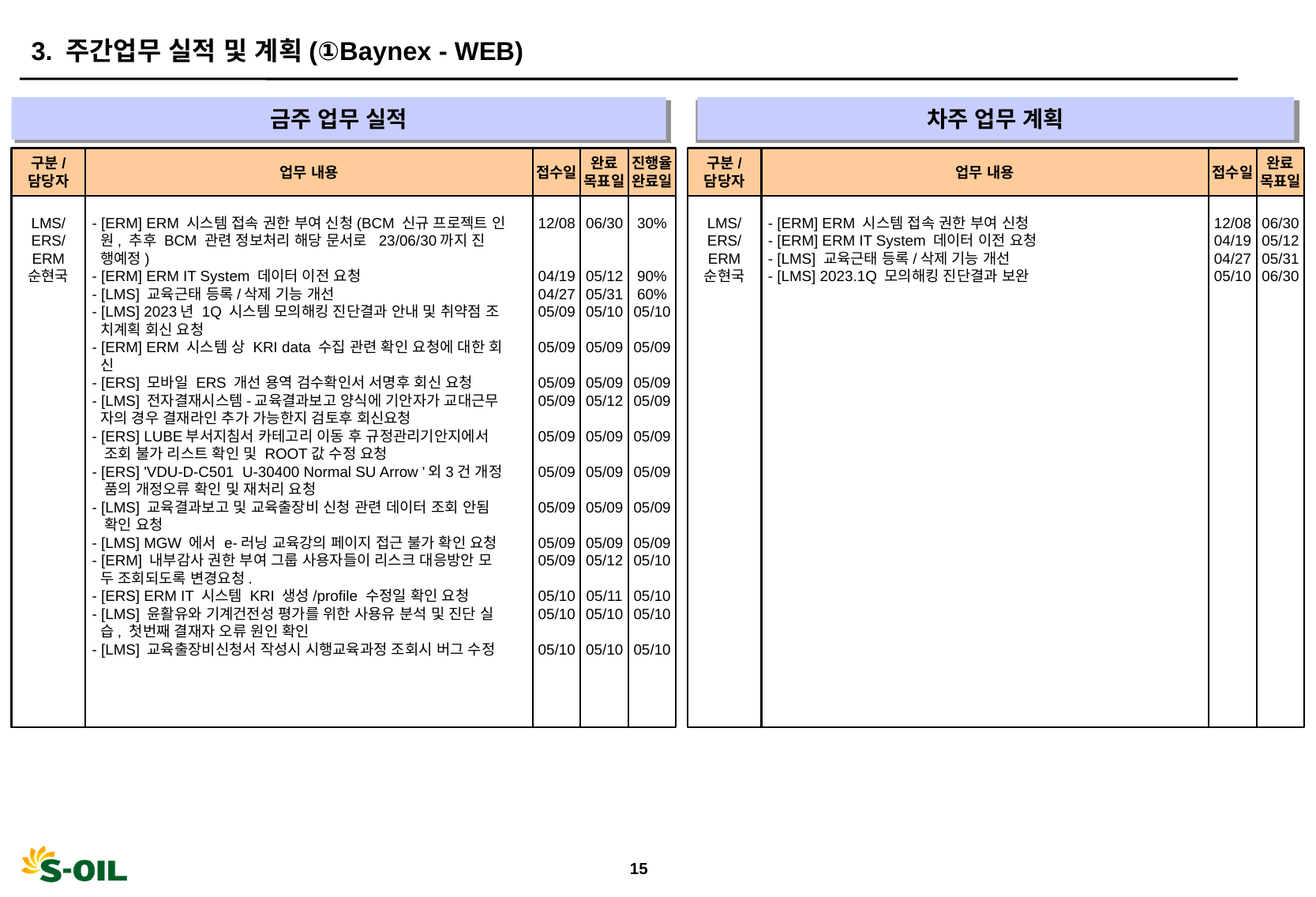

3. 주간업무 실적 및 계획(①Baynex - WEB)
금주 업무 실적
차주 업무 계획
" "
" "
구분/
담당자
업무 내용
접수일
완료
목표일
진행율
완료일
구분/
담당자
업무 내용
접수일
완료
목표일
LMS/
ERS/
ERM
순현국

- [ERM] ERM 시스템 접속 권한 부여 신청(BCM 신규 프로젝트 인
  원, 추후 BCM 관련 정보처리 해당 문서로  23/06/30까지 진
  행예정)
- [ERM] ERM IT System 데이터 이전 요청
- [LMS] 교육근태 등록/삭제 기능 개선
- [LMS] 2023년 1Q 시스템 모의해킹 진단결과 안내 및 취약점 조
  치계획 회신 요청
- [ERM] ERM 시스템 상 KRI data 수집 관련 확인 요청에 대한 회
  신
- [ERS] 모바일 ERS 개선 용역 검수확인서 서명후 회신 요청
- [LMS] 전자결재시스템-교육결과보고 양식에 기안자가 교대근무
  자의 경우 결재라인 추가 가능한지 검토후 회신요청
- [ERS] LUBE부서지침서 카테고리 이동 후 규정관리기안지에서
   조회 불가 리스트 확인 및 ROOT값 수정 요청
- [ERS] 'VDU-D-C501  U-30400 Normal SU Arrow '외3건 개정
   품의 개정오류 확인 및 재처리 요청
- [LMS] 교육결과보고 및 교육출장비 신청 관련 데이터 조회 안됨
   확인 요청
- [LMS] MGW 에서 e-러닝 교육강의 페이지 접근 불가 확인 요청
- [ERM] 내부감사 권한 부여 그룹 사용자들이 리스크 대응방안 모
  두 조회되도록 변경요청.
- [ERS] ERM IT 시스템 KRI 생성/profile 수정일 확인 요청
- [LMS] 윤활유와 기계건전성 평가를 위한 사용유 분석 및 진단 실
  습, 첫번째 결재자 오류 원인 확인
- [LMS] 교육출장비신청서 작성시 시행교육과정 조회시 버그 수정
12/08
04/19
04/27
05/09
05/09
05/09
05/09
05/09
05/09
05/09
05/09
05/09
05/10
05/10
05/10
06/30
05/12
05/31
05/10
05/09
05/09
05/12
05/09
05/09
05/09
05/09
05/12
05/11
05/10
05/10
30%
90%
60%
05/10
05/09
05/09
05/09
05/09
05/09
05/09
05/09
05/10
05/10
05/10
05/10
LMS/
ERS/
ERM
순현국

- [ERM] ERM 시스템 접속 권한 부여 신청
- [ERM] ERM IT System 데이터 이전 요청
- [LMS] 교육근태 등록/삭제 기능 개선
- [LMS] 2023.1Q 모의해킹 진단결과 보완
12/08
04/19
04/27
05/10
06/30
05/12
05/31
06/30